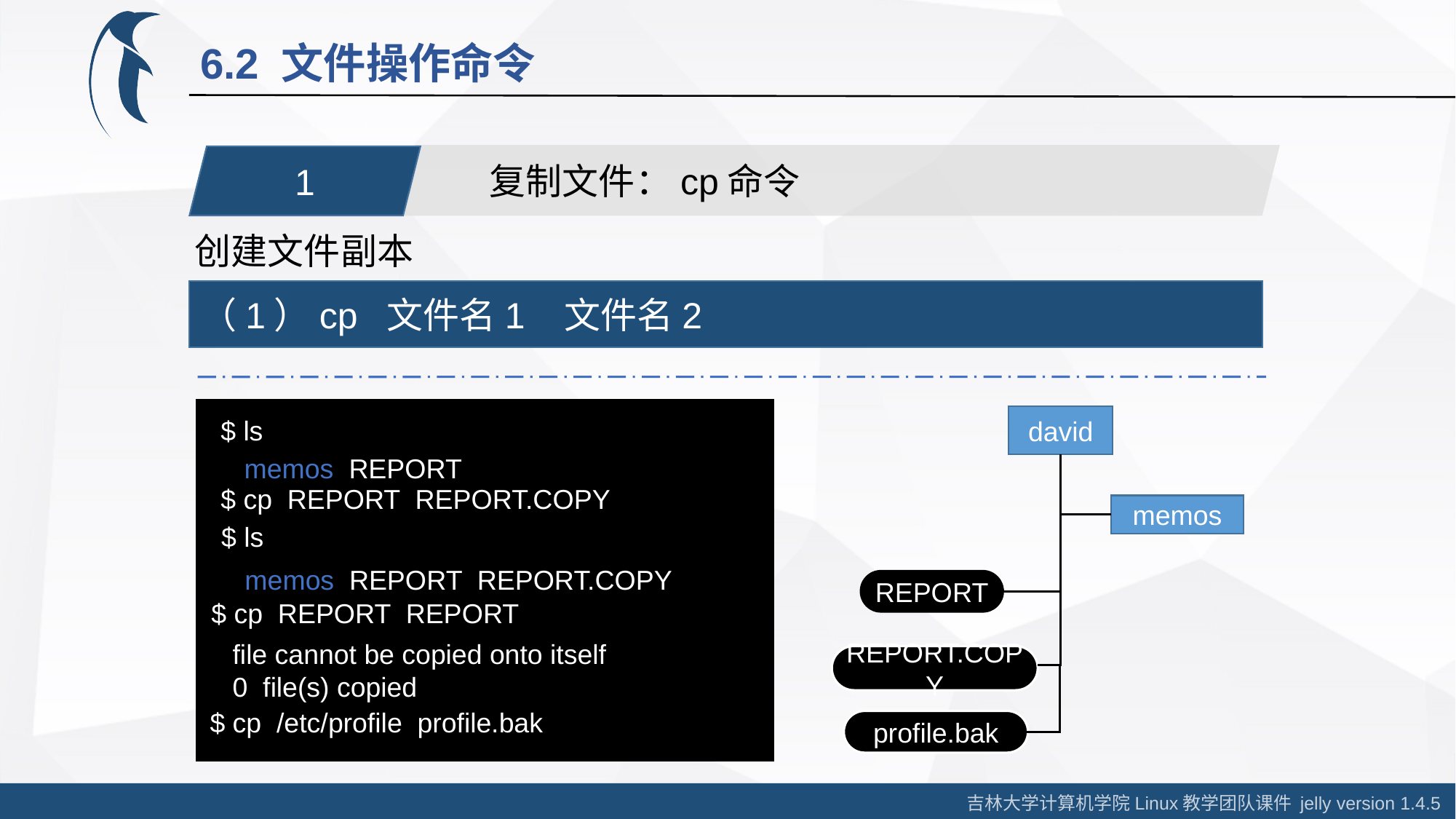

6.2 文件操作命令
复制文件：cp命令
1
创建文件副本
（1）cp  文件名1   文件名2

david
$ ls
   memos  REPORT
$ cp  REPORT  REPORT.COPY
memos
$ ls
   memos  REPORT  REPORT.COPY
REPORT
$ cp  REPORT  REPORT
  file cannot be copied onto itself
  0  file(s) copied
REPORT.COPY
$ cp  /etc/profile  profile.bak
profile.bak